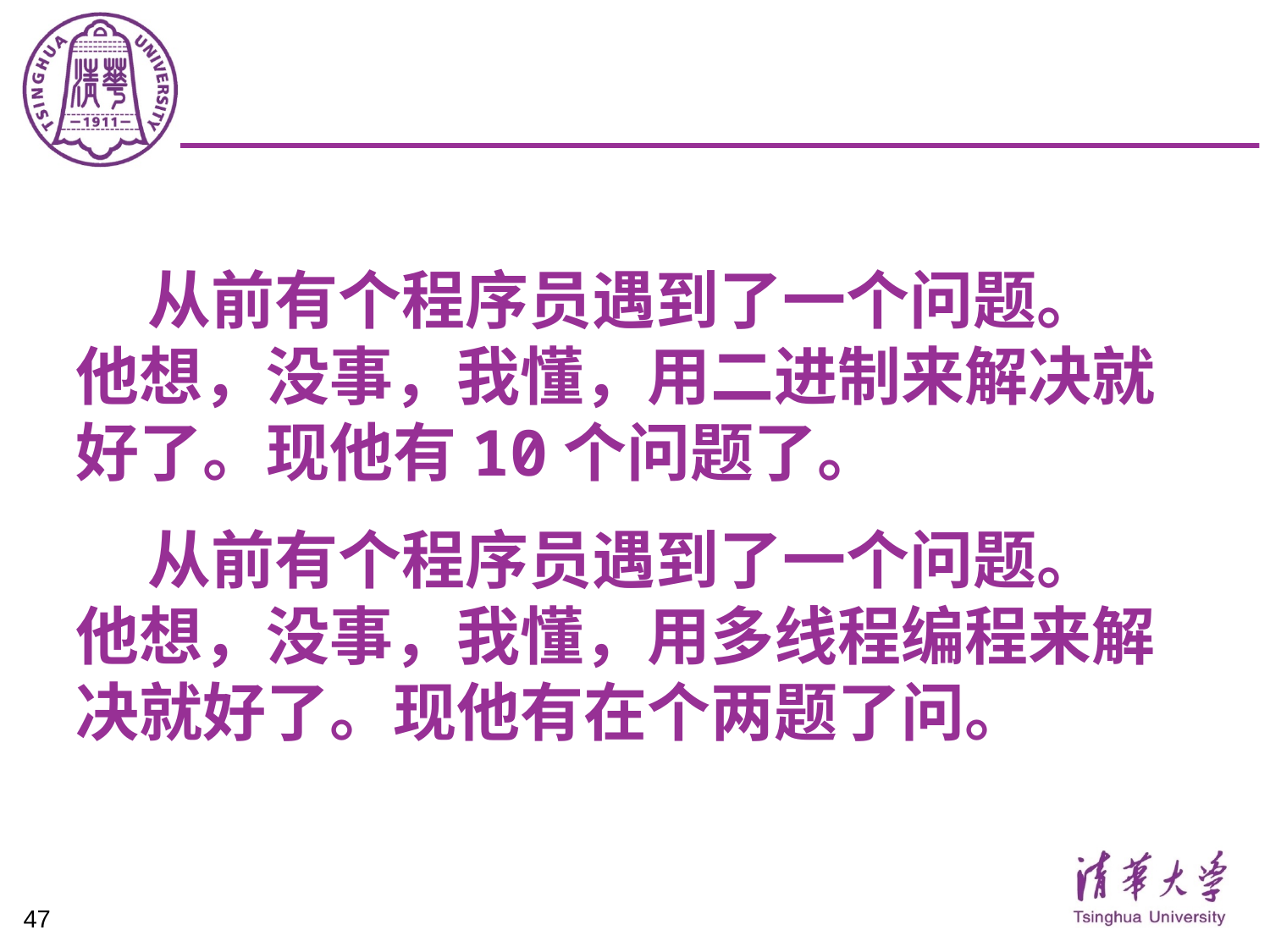

#
    从前有个程序员遇到了一个问题。他想，没事，我懂，用二进制来解决就好了。现他有10个问题了。
    从前有个程序员遇到了一个问题。他想，没事，我懂，用多线程编程来解决就好了。现他有在个两题了问。
47